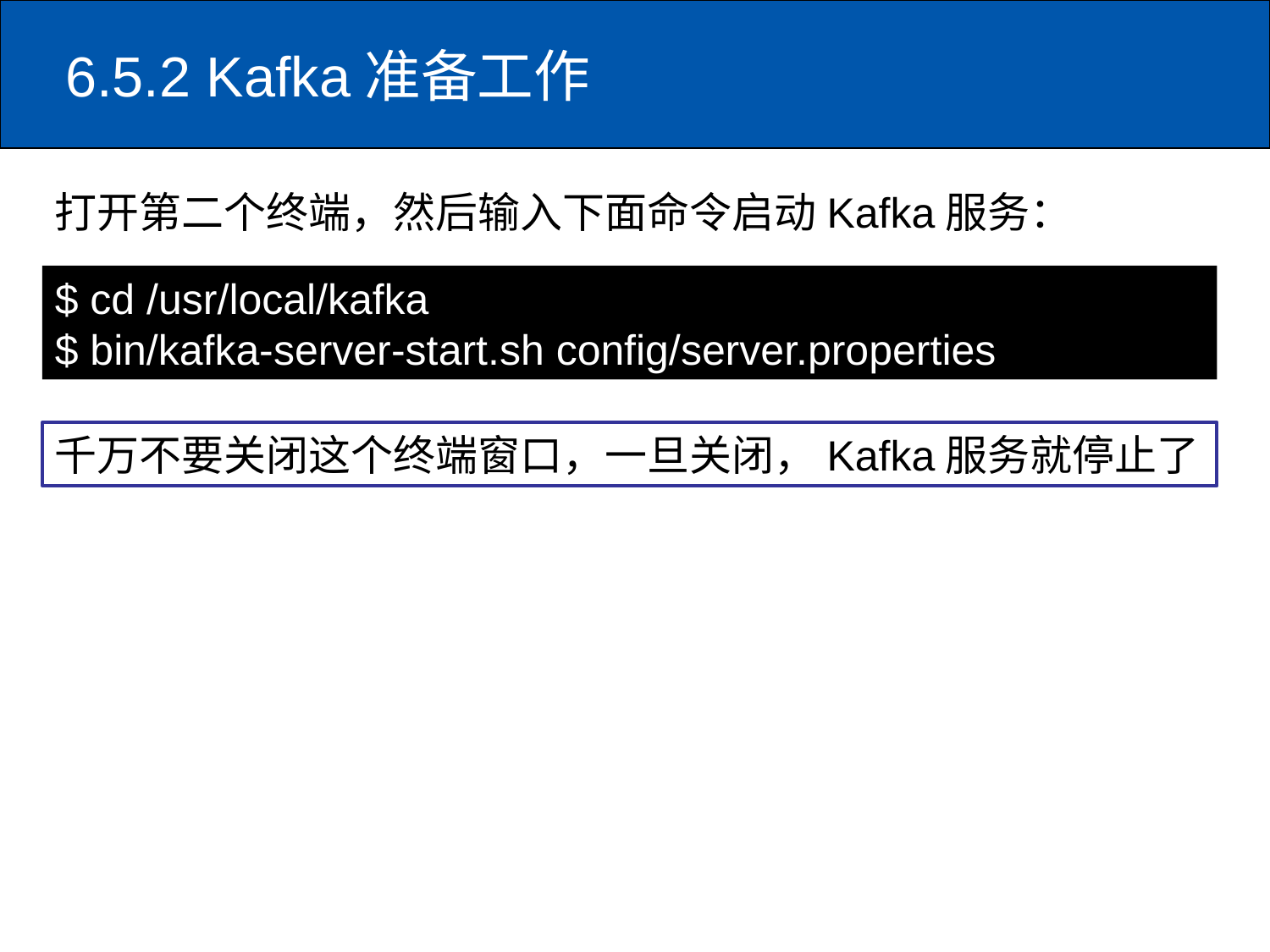

# 6.5.2 Kafka准备工作
打开第二个终端，然后输入下面命令启动Kafka服务：
$ cd /usr/local/kafka
$ bin/kafka-server-start.sh config/server.properties
千万不要关闭这个终端窗口，一旦关闭，Kafka服务就停止了